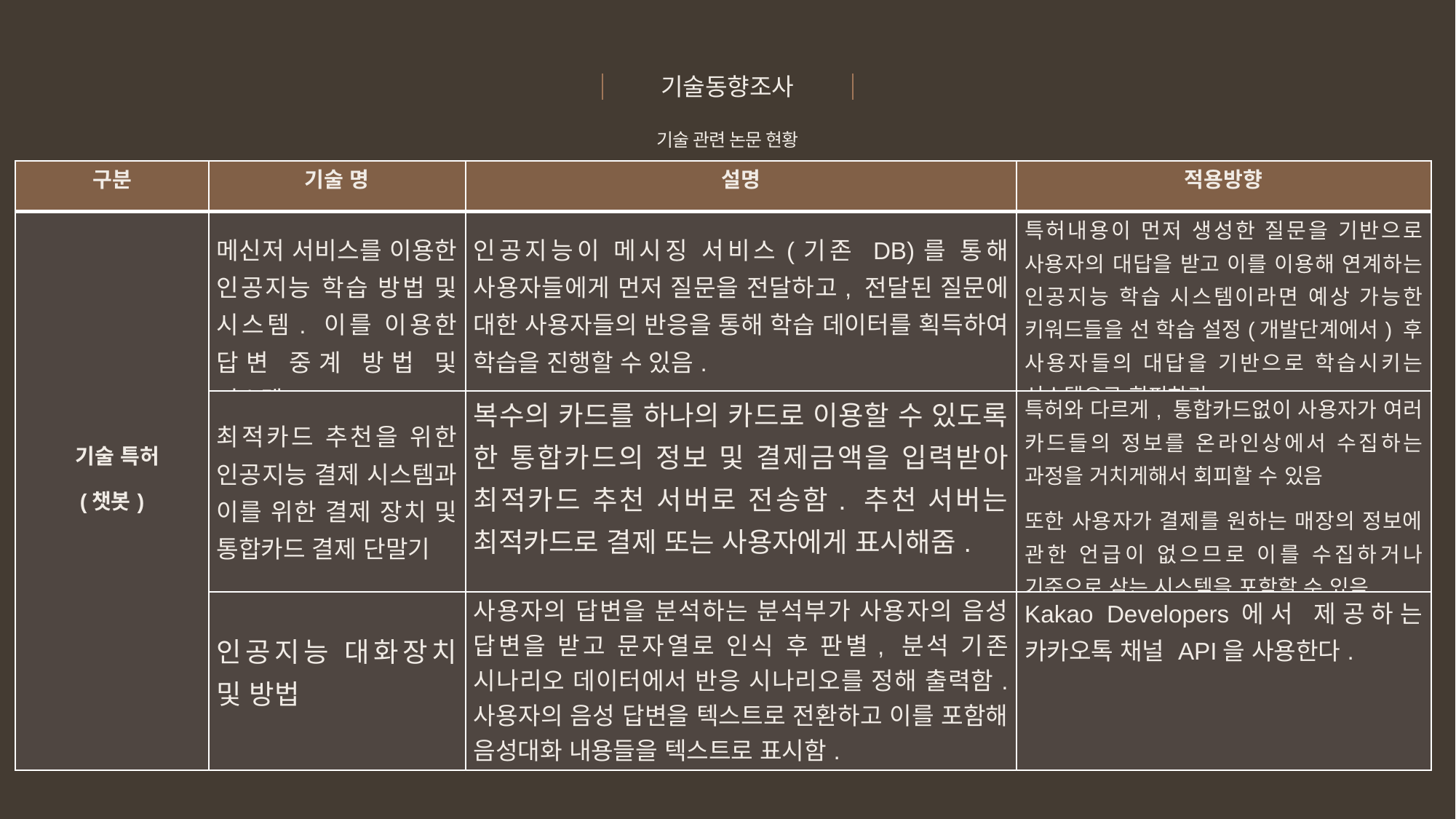

기술동향조사
기술 관련 논문 현황
| 구분 | 기술 명 | 설명 | 적용방향 |
| --- | --- | --- | --- |
| 기술 특허 (챗봇) | 메신저 서비스를 이용한 인공지능 학습 방법 및 시스템. 이를 이용한 답변 중계 방법 및 시스템 | 인공지능이 메시징 서비스(기존 DB)를 통해 사용자들에게 먼저 질문을 전달하고, 전달된 질문에 대한 사용자들의 반응을 통해 학습 데이터를 획득하여 학습을 진행할 수 있음. | 특허내용이 먼저 생성한 질문을 기반으로 사용자의 대답을 받고 이를 이용해 연계하는 인공지능 학습 시스템이라면 예상 가능한 키워드들을 선 학습 설정(개발단계에서) 후 사용자들의 대답을 기반으로 학습시키는 시스템으로 회피하기 |
|  | 최적카드 추천을 위한 인공지능 결제 시스템과 이를 위한 결제 장치 및 통합카드 결제 단말기 | 복수의 카드를 하나의 카드로 이용할 수 있도록 한 통합카드의 정보 및 결제금액을 입력받아 최적카드 추천 서버로 전송함. 추천 서버는 최적카드로 결제 또는 사용자에게 표시해줌. | 특허와 다르게, 통합카드없이 사용자가 여러 카드들의 정보를 온라인상에서 수집하는 과정을 거치게해서 회피할 수 있음 또한 사용자가 결제를 원하는 매장의 정보에 관한 언급이 없으므로 이를 수집하거나 기준으로 삼는 시스템을 포함할 수 있음 |
|  | 인공지능 대화장치 및 방법 | 사용자의 답변을 분석하는 분석부가 사용자의 음성 답변을 받고 문자열로 인식 후 판별, 분석 기존 시나리오 데이터에서 반응 시나리오를 정해 출력함. 사용자의 음성 답변을 텍스트로 전환하고 이를 포함해 음성대화 내용들을 텍스트로 표시함. | Kakao Developers에서 제공하는 카카오톡 채널 API을 사용한다. |
80
50
30
00
[단위:%]